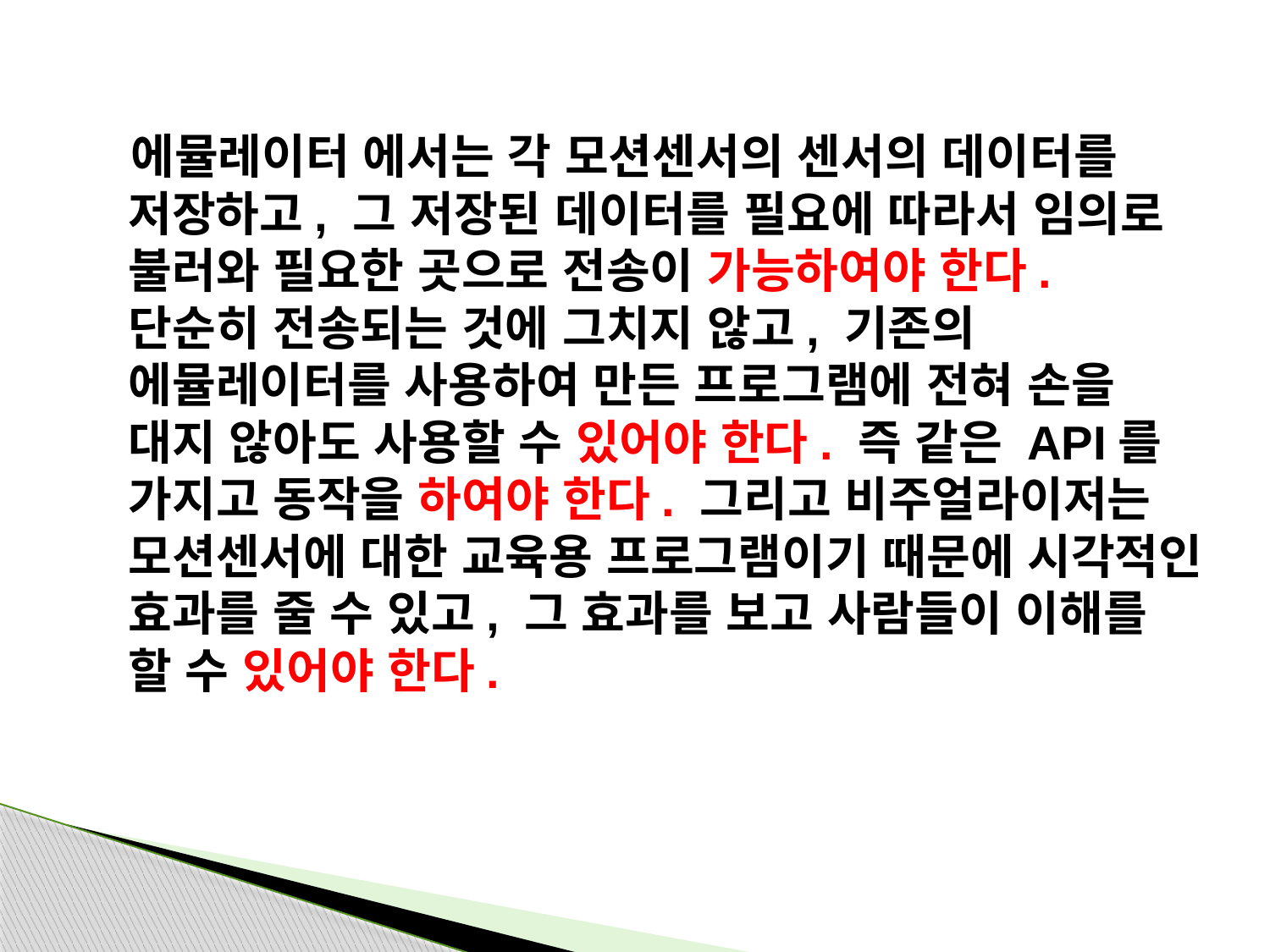

#

  에뮬레이터 에서는 각 모션센서의 센서의 데이터를 저장하고, 그 저장된 데이터를 필요에 따라서 임의로 불러와 필요한 곳으로 전송이 가능하여야 한다. 단순히 전송되는 것에 그치지 않고, 기존의 에뮬레이터를 사용하여 만든 프로그램에 전혀 손을 대지 않아도 사용할 수 있어야 한다. 즉 같은 API를 가지고 동작을 하여야 한다. 그리고 비주얼라이저는 모션센서에 대한 교육용 프로그램이기 때문에 시각적인 효과를 줄 수 있고, 그 효과를 보고 사람들이 이해를 할 수 있어야 한다.